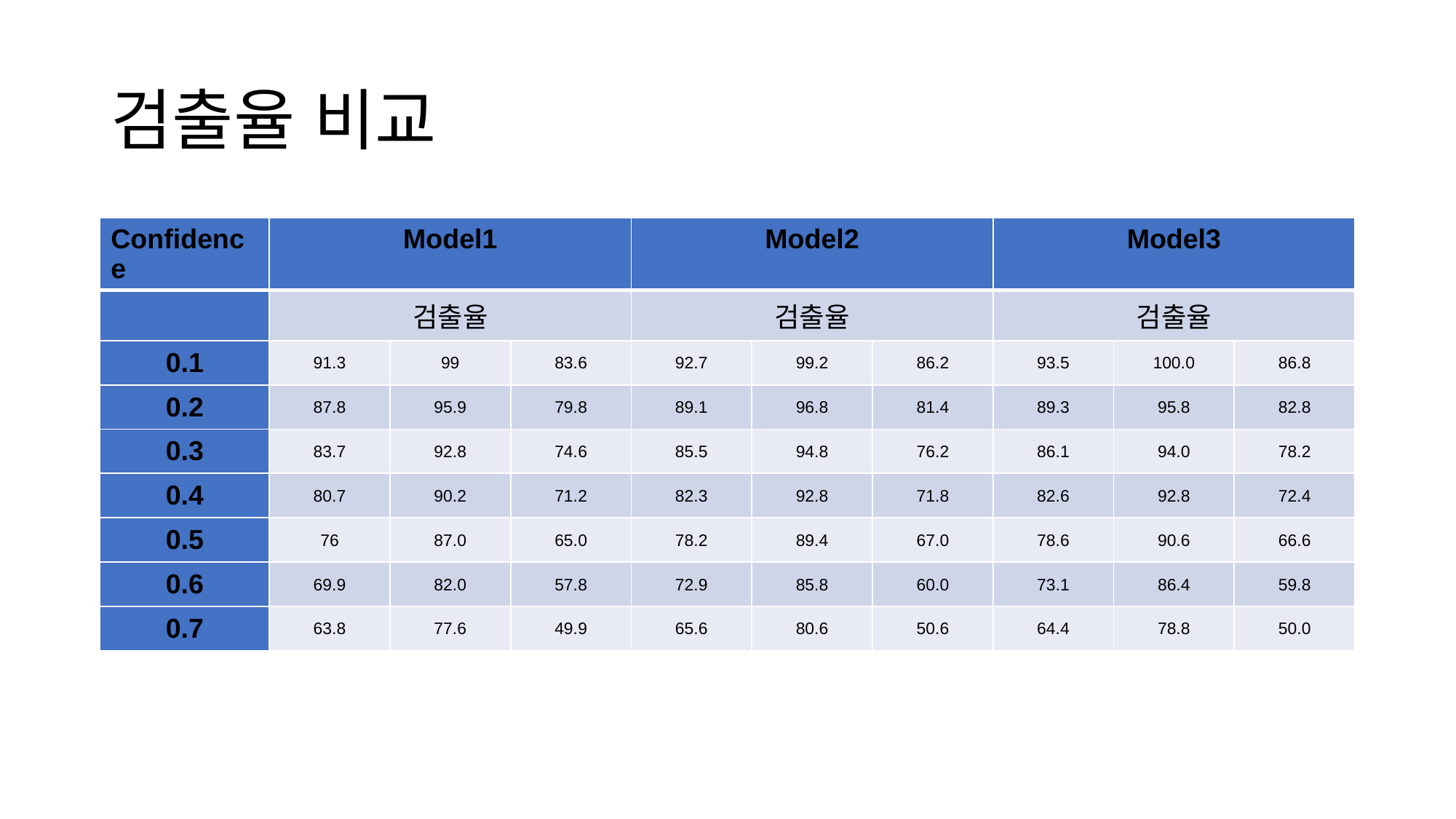

# 검출율 비교
| Confidence | Model1 |  |  | Model2 |  |  | Model3 |  |  |
| --- | --- | --- | --- | --- | --- | --- | --- | --- | --- |
|  | 검출율 |  |  | 검출율 |  |  | 검출율 |  |  |
| 0.1 | 91.3 | 99 | 83.6 | 92.7 | 99.2 | 86.2 | 93.5 | 100.0 | 86.8 |
| 0.2 | 87.8 | 95.9 | 79.8 | 89.1 | 96.8 | 81.4 | 89.3 | 95.8 | 82.8 |
| 0.3 | 83.7 | 92.8 | 74.6 | 85.5 | 94.8 | 76.2 | 86.1 | 94.0 | 78.2 |
| 0.4 | 80.7 | 90.2 | 71.2 | 82.3 | 92.8 | 71.8 | 82.6 | 92.8 | 72.4 |
| 0.5 | 76 | 87.0 | 65.0 | 78.2 | 89.4 | 67.0 | 78.6 | 90.6 | 66.6 |
| 0.6 | 69.9 | 82.0 | 57.8 | 72.9 | 85.8 | 60.0 | 73.1 | 86.4 | 59.8 |
| 0.7 | 63.8 | 77.6 | 49.9 | 65.6 | 80.6 | 50.6 | 64.4 | 78.8 | 50.0 |